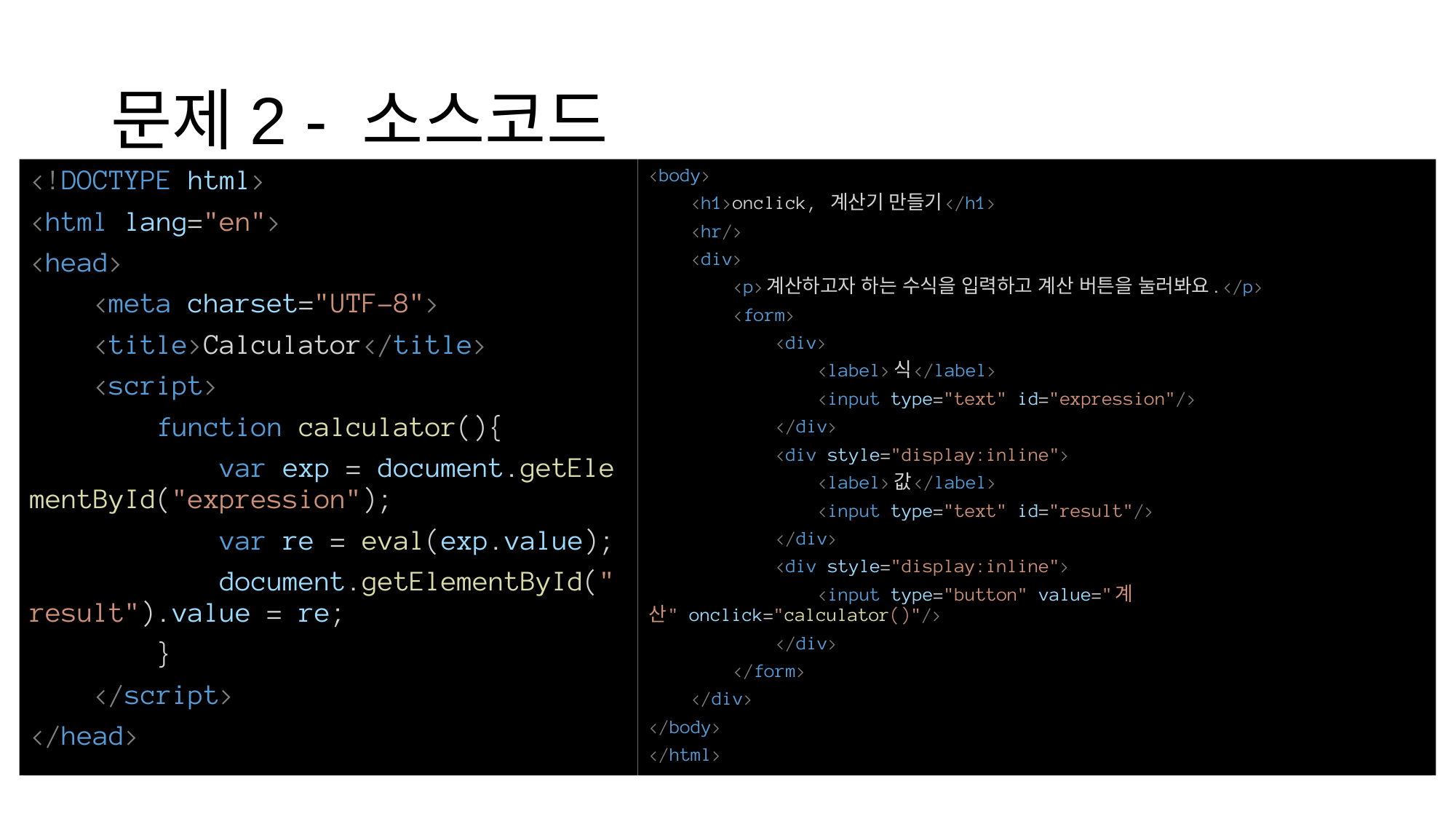

# 문제2 - 소스코드
<body>
    <h1>onclick, 계산기 만들기</h1>
    <hr/>
    <div>
        <p>계산하고자 하는 수식을 입력하고 계산 버튼을 눌러봐요.</p>
        <form>
            <div>
                <label>식</label>
                <input type="text" id="expression"/>
            </div>
            <div style="display:inline">
                <label>값</label>
                <input type="text" id="result"/>
            </div>
            <div style="display:inline">
                <input type="button" value="계산" onclick="calculator()"/>
            </div>
        </form>
    </div>
</body>
</html>
<!DOCTYPE html>
<html lang="en">
<head>
    <meta charset="UTF-8">
    <title>Calculator</title>
    <script>
        function calculator(){
            var exp = document.getElementById("expression");
            var re = eval(exp.value);
            document.getElementById("result").value = re;
        }
    </script>
</head>